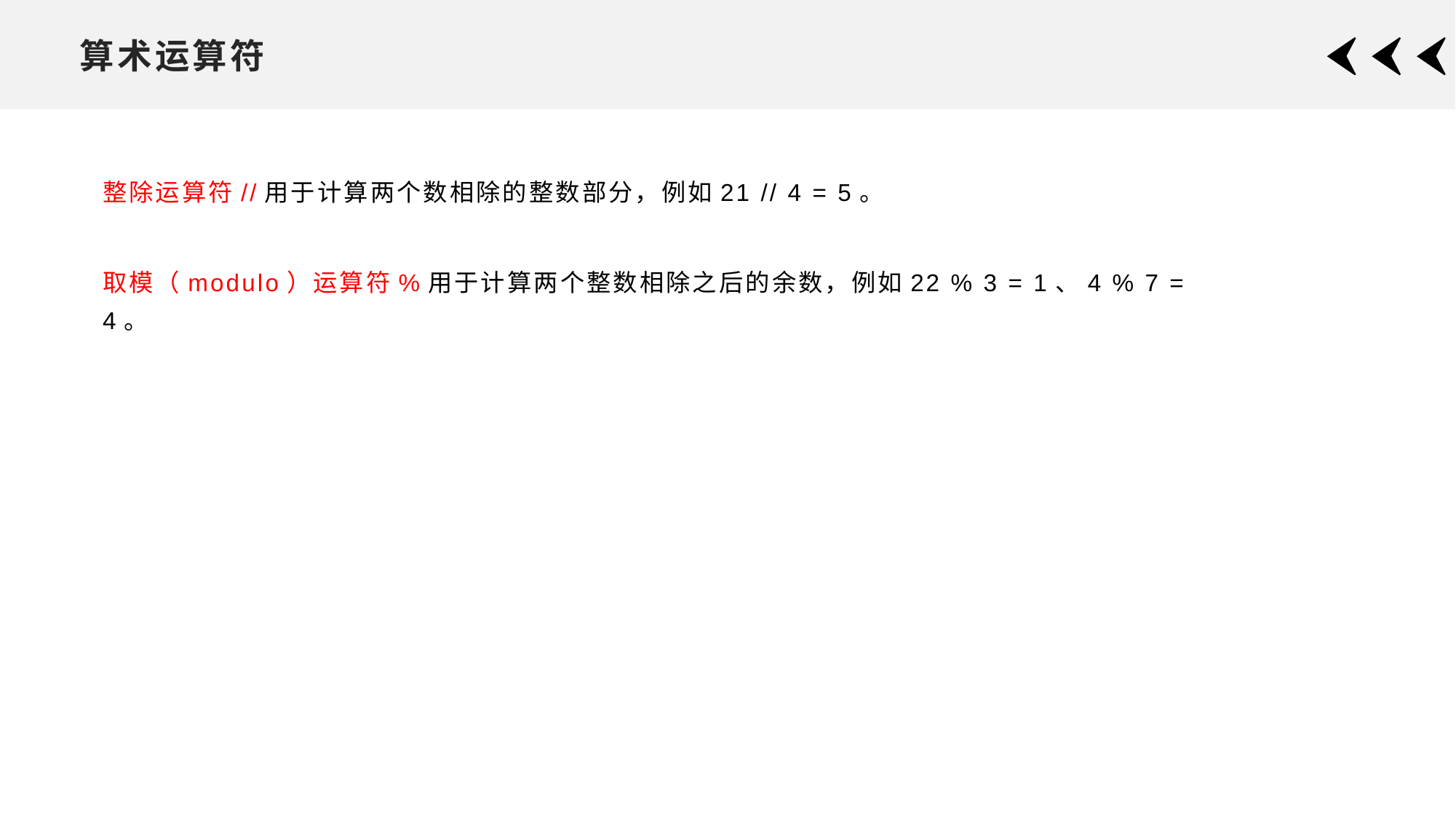

# 算术运算符
整除运算符//用于计算两个数相除的整数部分，例如21 // 4 = 5。
取模（modulo）运算符%用于计算两个整数相除之后的余数，例如22 % 3 = 1、4 % 7 = 4。